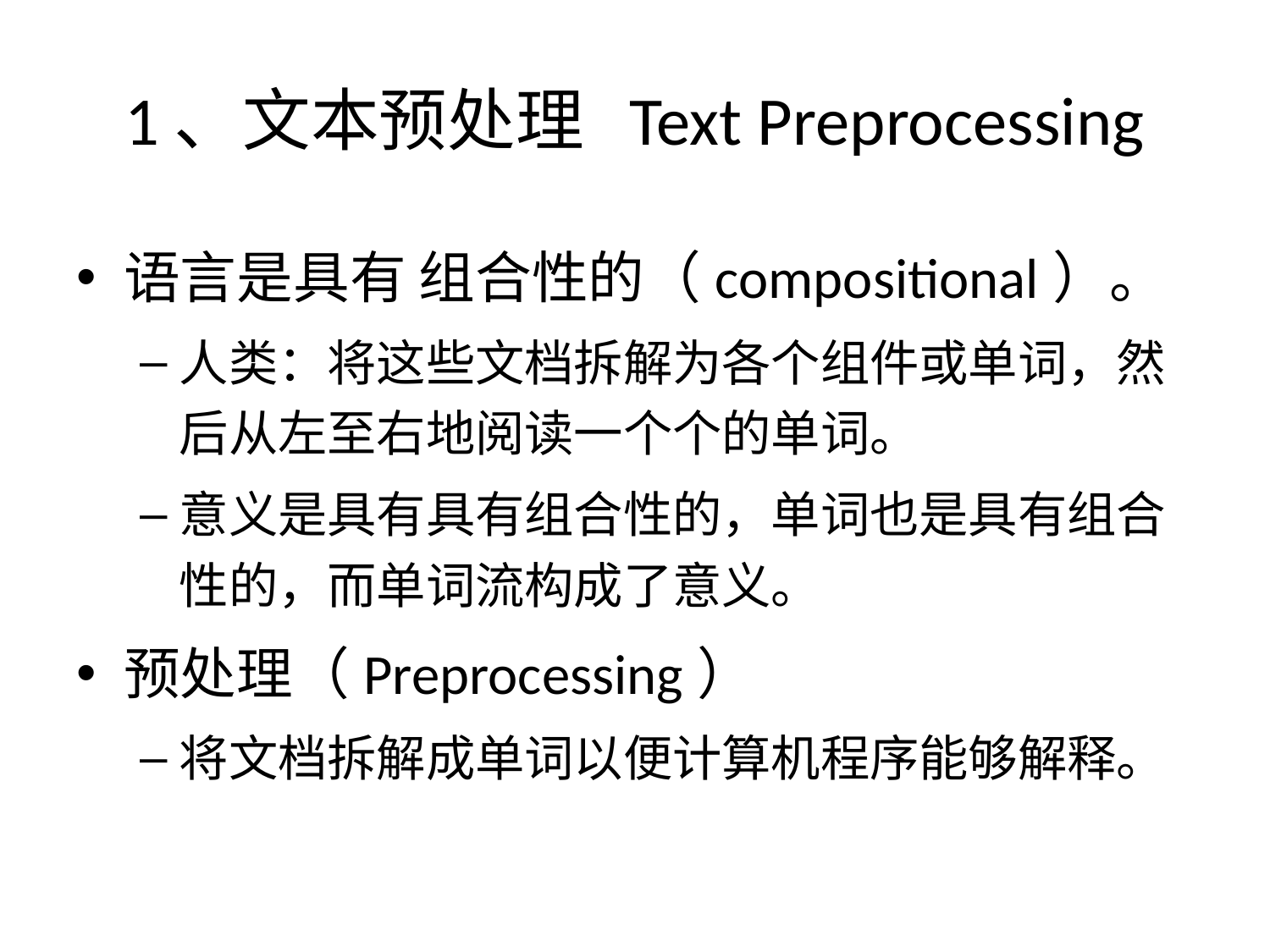

# 1、文本预处理  Text Preprocessing
语言是具有 组合性的（compositional）。
人类：将这些文档拆解为各个组件或单词，然后从左至右地阅读一个个的单词。
意义是具有具有组合性的，单词也是具有组合性的，而单词流构成了意义。
预处理（Preprocessing）
将文档拆解成单词以便计算机程序能够解释。